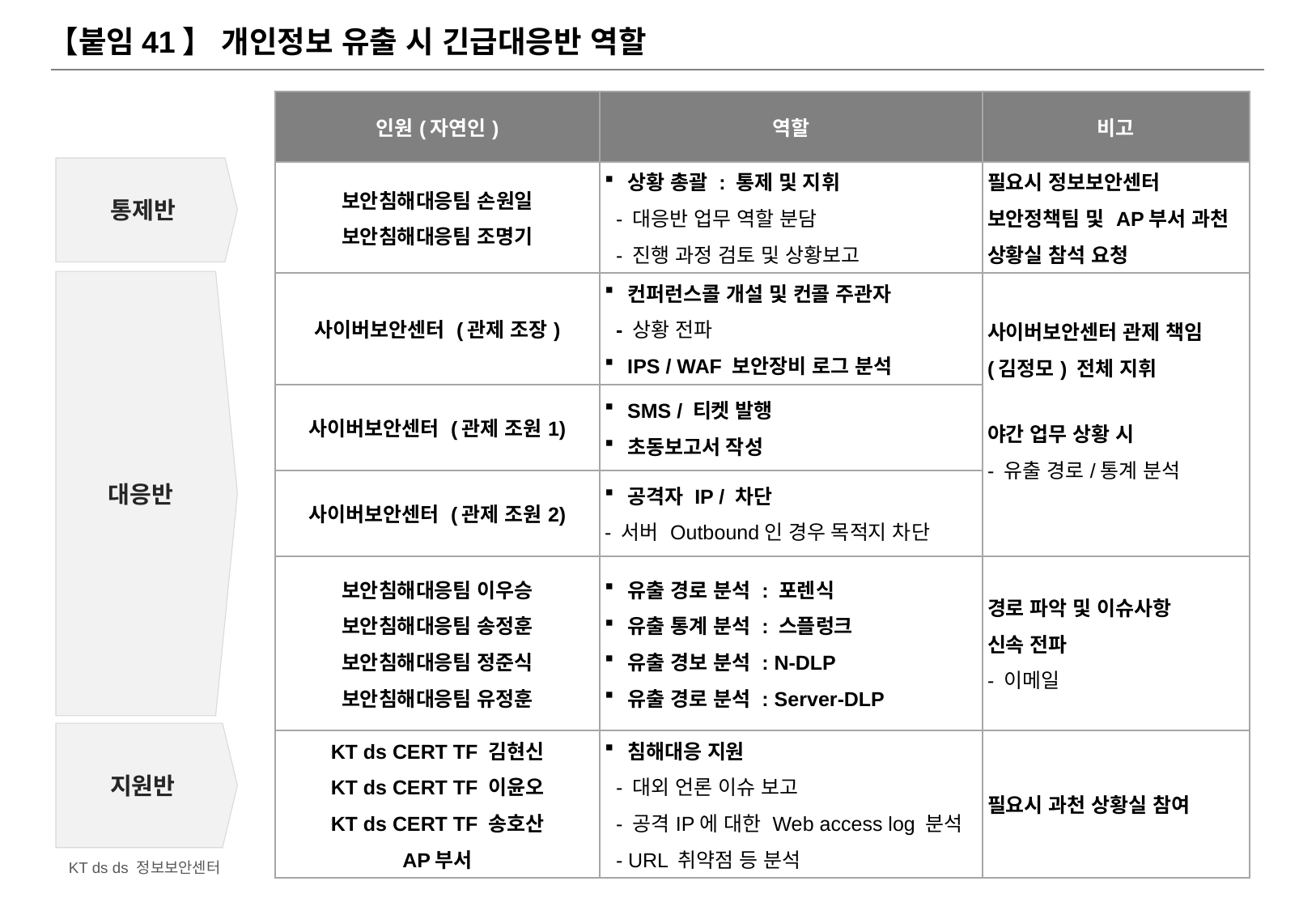

【붙임41】 개인정보 유출 시 긴급대응반 역할
| 인원(자연인) | 역할 | 비고 |
| --- | --- | --- |
| 보안침해대응팀 손원일 보안침해대응팀 조명기 | 상황 총괄 : 통제 및 지휘 - 대응반 업무 역할 분담 - 진행 과정 검토 및 상황보고 | 필요시 정보보안센터 보안정책팀 및 AP부서 과천 상황실 참석 요청 |
| 사이버보안센터 (관제 조장) | 컨퍼런스콜 개설 및 컨콜 주관자 - 상황 전파 IPS / WAF 보안장비 로그 분석 | 사이버보안센터 관제 책임 (김정모) 전체 지휘 야간 업무 상황 시 - 유출 경로/통계 분석 |
| 사이버보안센터 (관제 조원1) | SMS / 티켓 발행 초동보고서 작성 |  |
| 사이버보안센터 (관제 조원2) | 공격자 IP / 차단 - 서버 Outbound인 경우 목적지 차단 |  |
| 보안침해대응팀 이우승 보안침해대응팀 송정훈 보안침해대응팀 정준식 보안침해대응팀 유정훈 | 유출 경로 분석 : 포렌식 유출 통계 분석 : 스플렁크 유출 경보 분석 : N-DLP 유출 경로 분석 : Server-DLP | 경로 파악 및 이슈사항 신속 전파 - 이메일 |
| KT ds CERT TF 김현신 KT ds CERT TF 이윤오 KT ds CERT TF 송호산 AP부서 | 침해대응 지원 - 대외 언론 이슈 보고 - 공격IP에 대한 Web access log 분석 - URL 취약점 등 분석 | 필요시 과천 상황실 참여 |
통제반
대응반
지원반
83